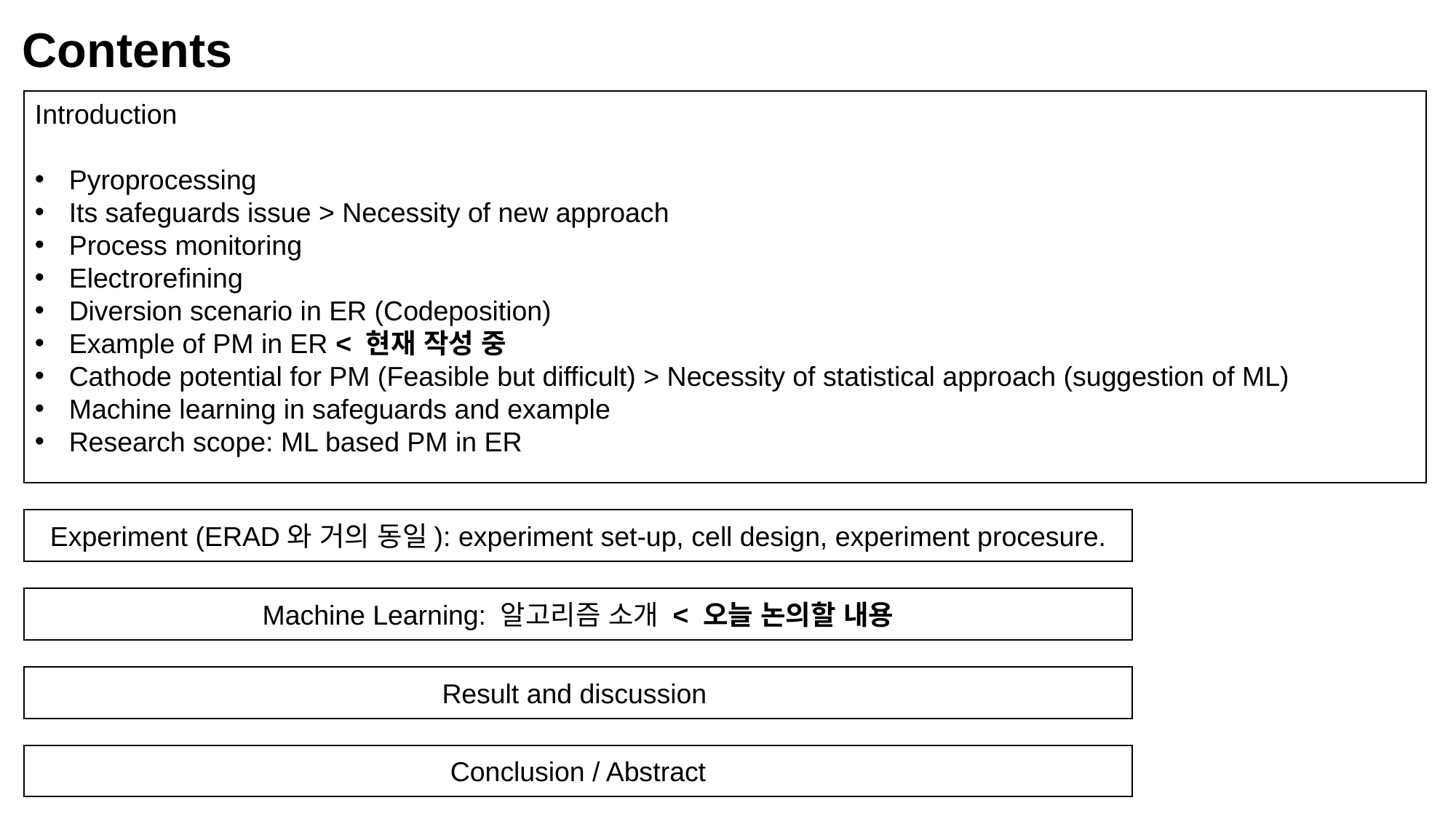

# Contents
Introduction

Pyroprocessing
Its safeguards issue > Necessity of new approach
Process monitoring
Electrorefining
Diversion scenario in ER (Codeposition)
Example of PM in ER < 현재 작성 중
Cathode potential for PM (Feasible but difficult) > Necessity of statistical approach (suggestion of ML)
Machine learning in safeguards and example
Research scope: ML based PM in ER
Experiment (ERAD와 거의 동일): experiment set-up, cell design, experiment procesure.
Machine Learning: 알고리즘 소개 < 오늘 논의할 내용
Result and discussion
Conclusion / Abstract